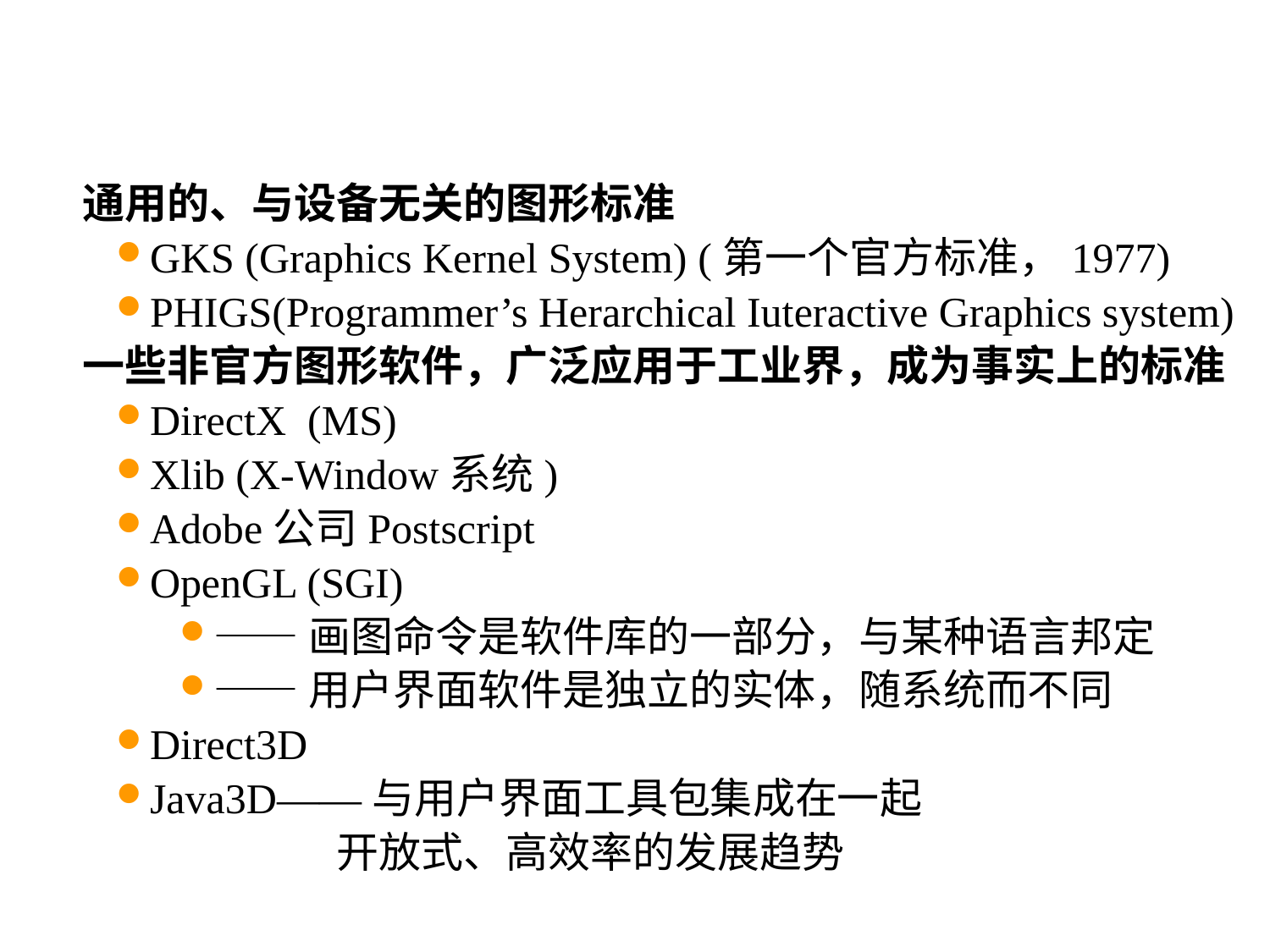

通用的、与设备无关的图形标准
GKS (Graphics Kernel System) (第一个官方标准，1977)
PHIGS(Programmer’s Herarchical Iuteractive Graphics system)
一些非官方图形软件，广泛应用于工业界，成为事实上的标准
DirectX  (MS)
Xlib (X-Window系统)
Adobe公司Postscript
OpenGL (SGI)
——画图命令是软件库的一部分，与某种语言邦定
——用户界面软件是独立的实体，随系统而不同
Direct3D
Java3D——与用户界面工具包集成在一起
		开放式、高效率的发展趋势